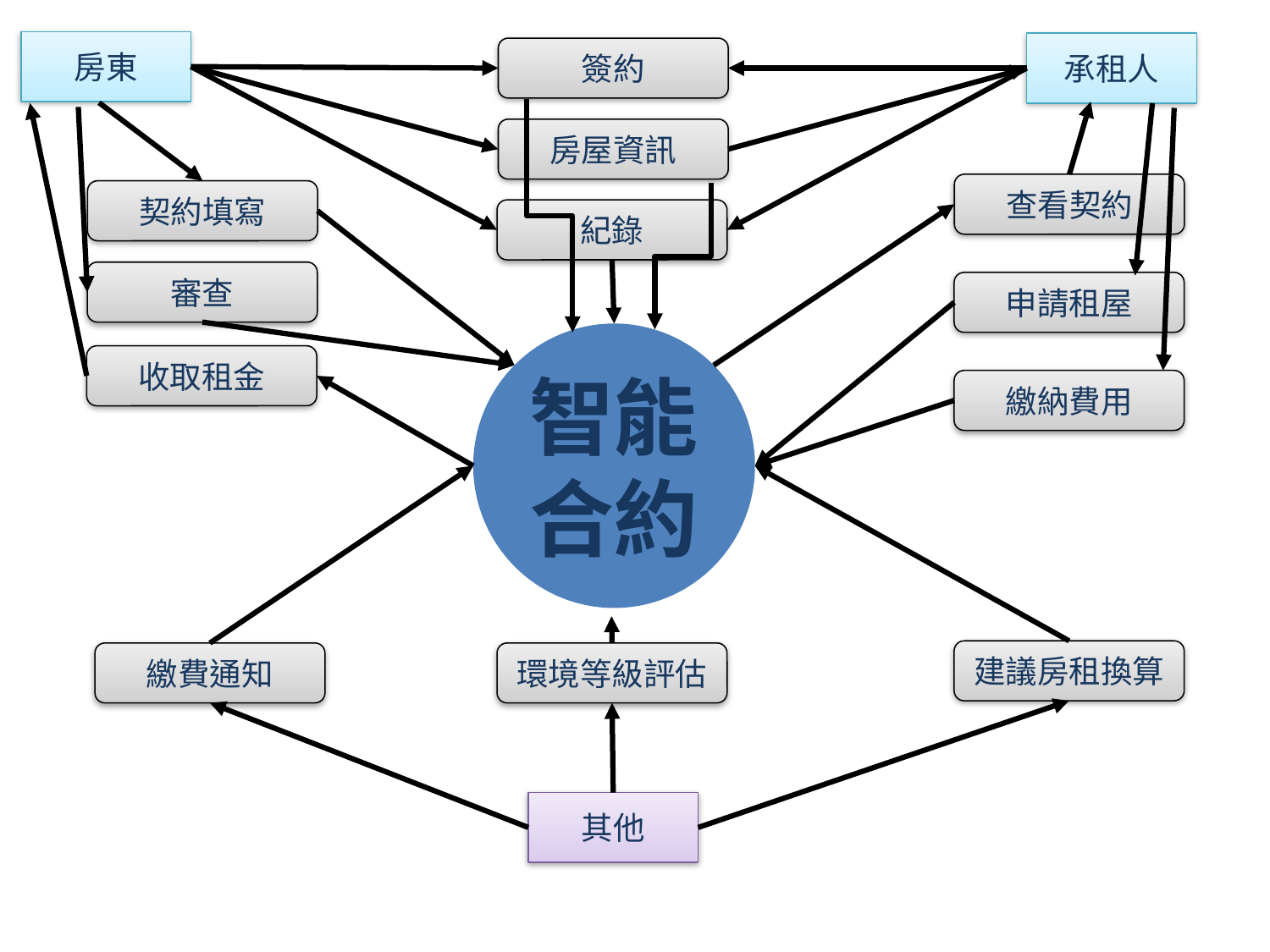

房東
承租人
簽約
房屋資訊
查看契約
契約填寫
紀錄
審查
申請租屋
智能合約
收取租金
繳納費用
建議房租換算
繳費通知
環境等級評估
其他